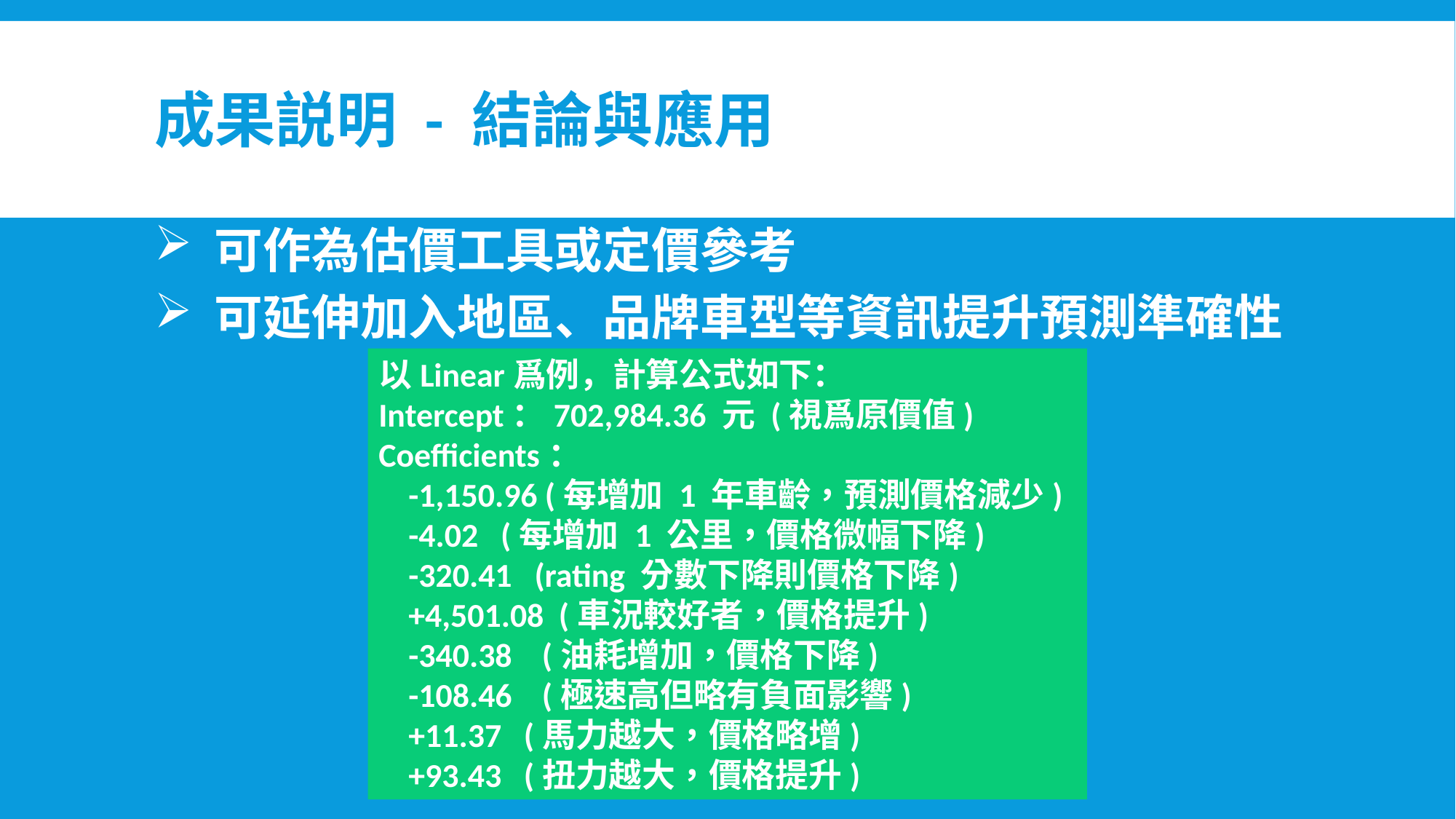

# 成果説明 - 結論與應用
可作為估價工具或定價參考
可延伸加入地區、品牌車型等資訊提升預測準確性
以Linear爲例，計算公式如下：
Intercept：702,984.36 元 (視爲原價值)
Coefficients：
    -1,150.96 (每增加 1 年車齡，預測價格減少)
    -4.02   (每增加 1 公里，價格微幅下降)
    -320.41   (rating 分數下降則價格下降)
    +4,501.08  (車況較好者，價格提升)
    -340.38    (油耗增加，價格下降)
    -108.46    (極速高但略有負面影響)
    +11.37   (馬力越大，價格略增)
    +93.43   (扭力越大，價格提升)